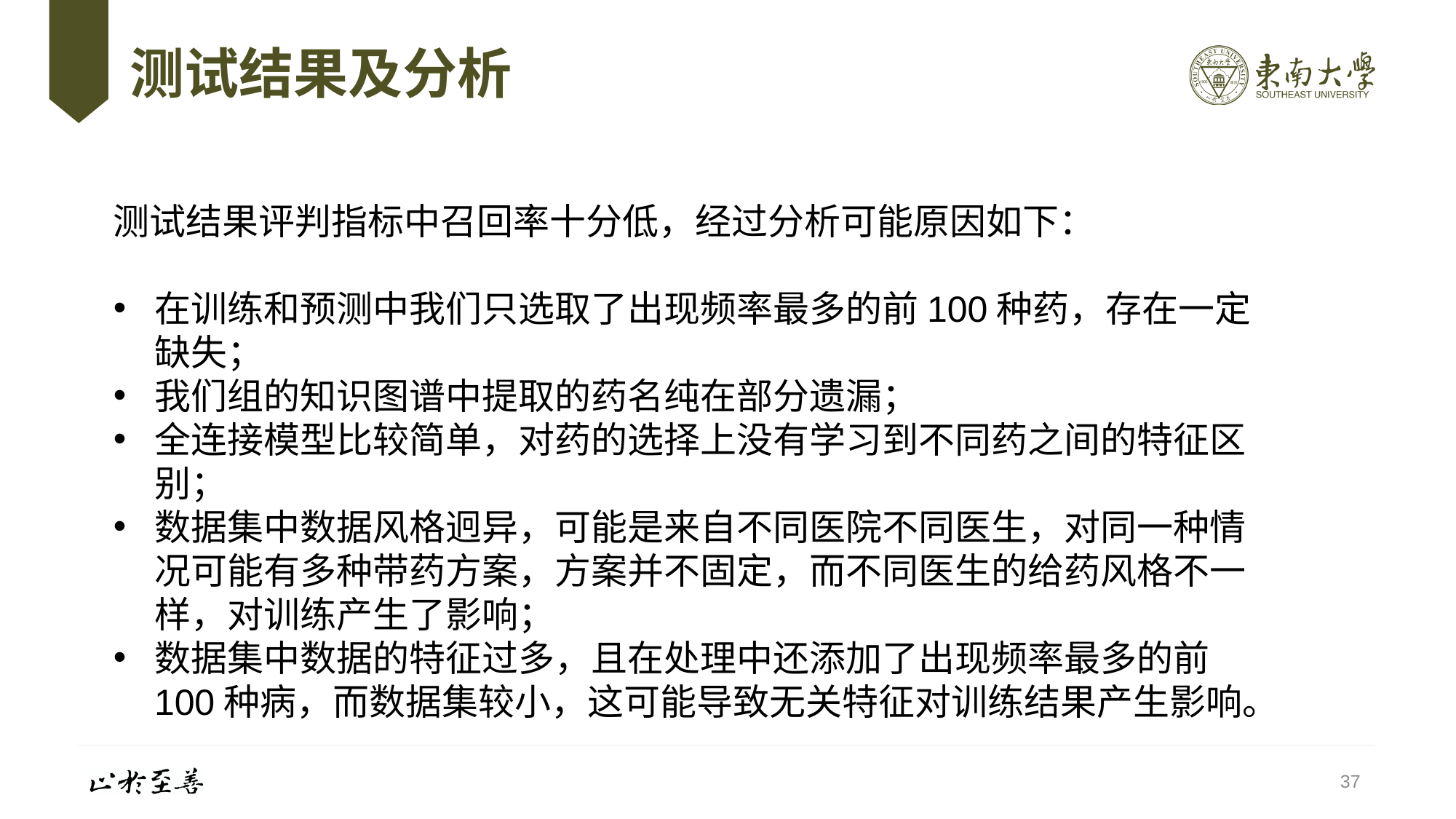

# 测试结果及分析
测试结果评判指标中召回率十分低，经过分析可能原因如下：

在训练和预测中我们只选取了出现频率最多的前100种药，存在一定缺失；
我们组的知识图谱中提取的药名纯在部分遗漏；
全连接模型比较简单，对药的选择上没有学习到不同药之间的特征区别；
数据集中数据风格迥异，可能是来自不同医院不同医生，对同一种情况可能有多种带药方案，方案并不固定，而不同医生的给药风格不一样，对训练产生了影响；
数据集中数据的特征过多，且在处理中还添加了出现频率最多的前100种病，而数据集较小，这可能导致无关特征对训练结果产生影响。
37